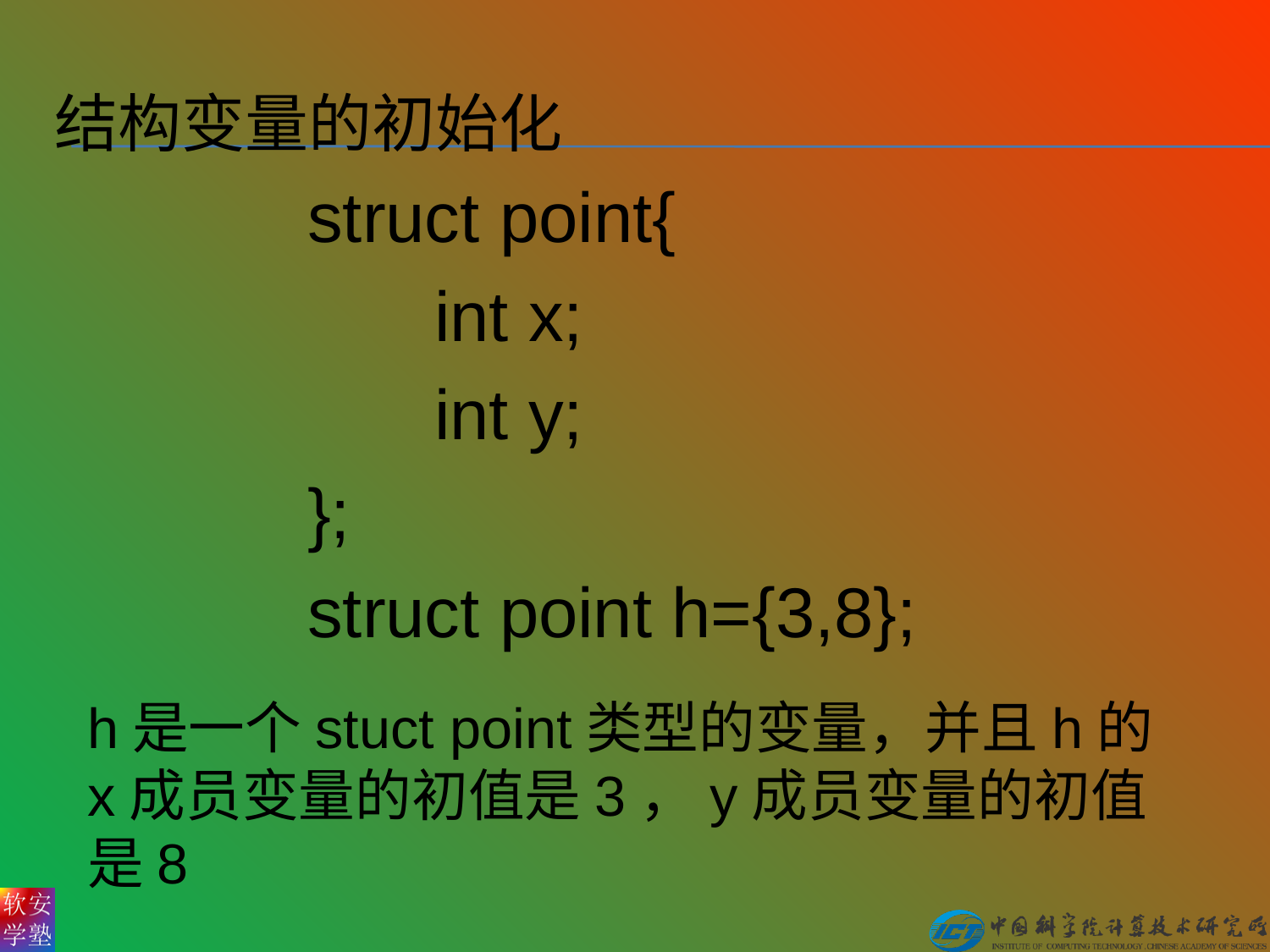

# 结构变量的初始化
struct point{
	int x;
	int y;
};
struct point h={3,8};
h是一个stuct point类型的变量，并且h的x成员变量的初值是3，y成员变量的初值是8